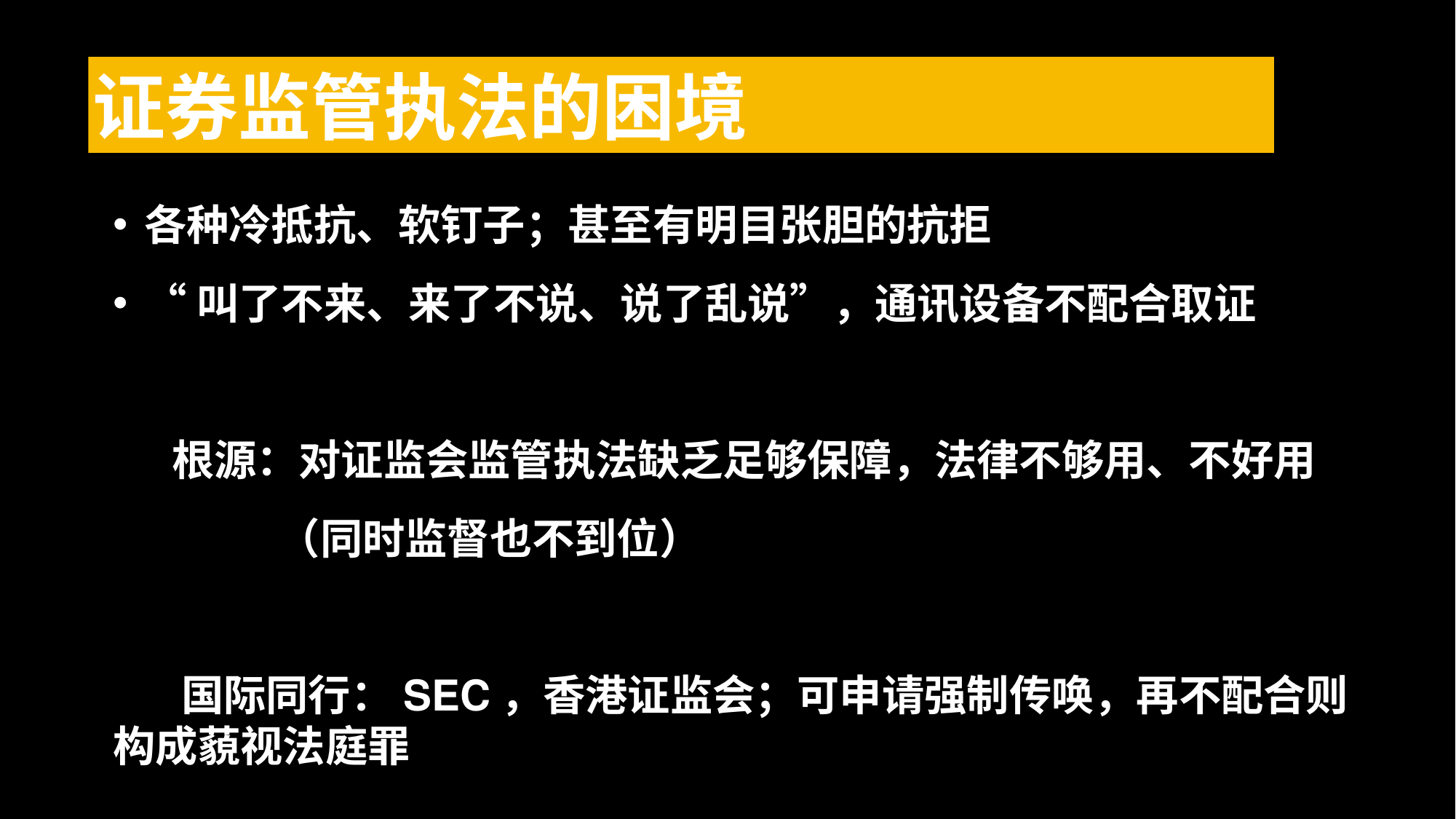

证券监管执法的困境
各种冷抵抗、软钉子；甚至有明目张胆的抗拒
“叫了不来、来了不说、说了乱说”，通讯设备不配合取证

     根源：对证监会监管执法缺乏足够保障，法律不够用、不好用
                （同时监督也不到位）

      国际同行：SEC，香港证监会；可申请强制传唤，再不配合则构成藐视法庭罪